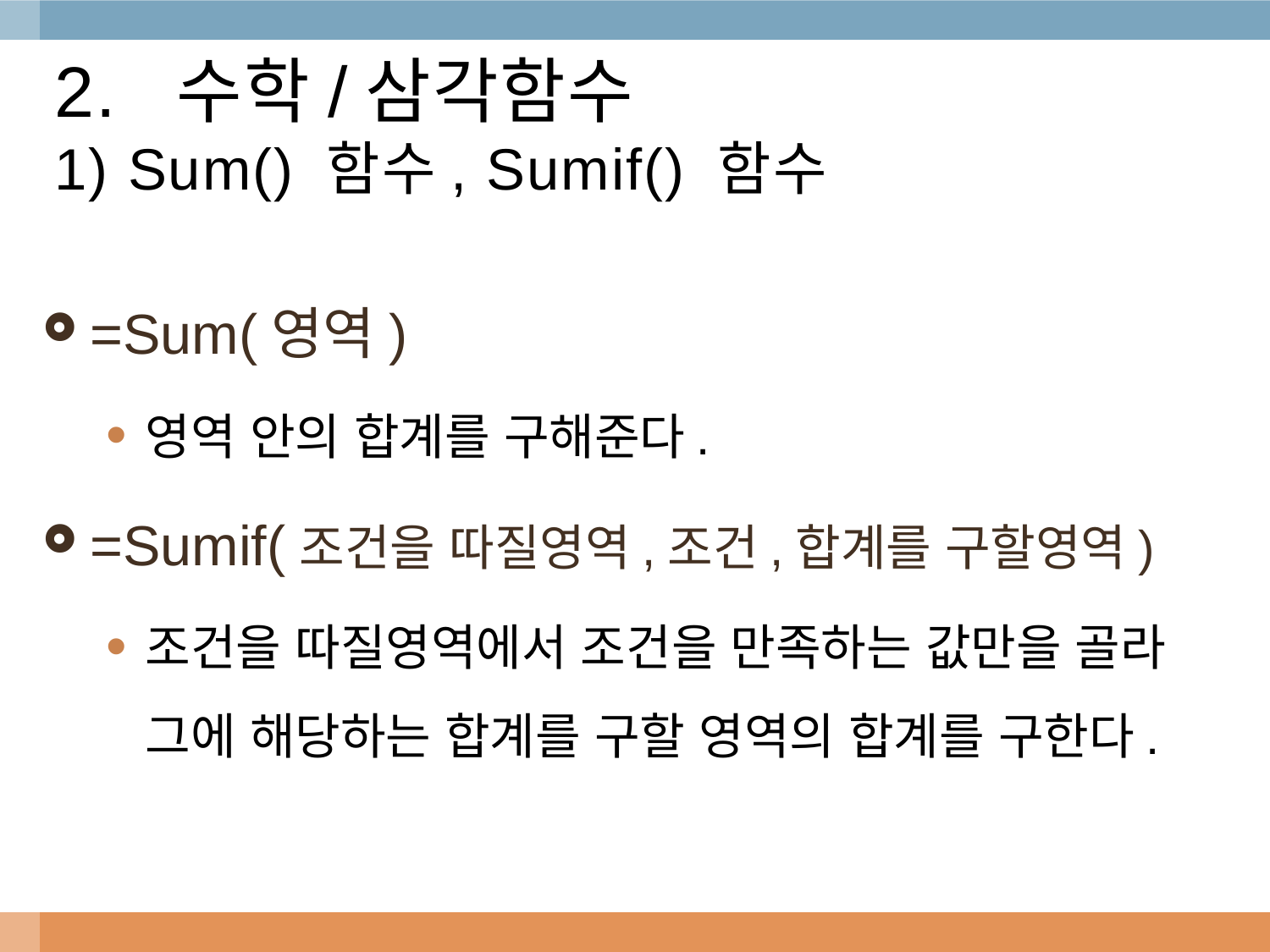

# 2.  수학/삼각함수 1) Sum() 함수, Sumif() 함수
=Sum(영역)
영역 안의 합계를 구해준다.
=Sumif(조건을 따질영역,조건,합계를 구할영역)
조건을 따질영역에서 조건을 만족하는 값만을 골라 그에 해당하는 합계를 구할 영역의 합계를 구한다.